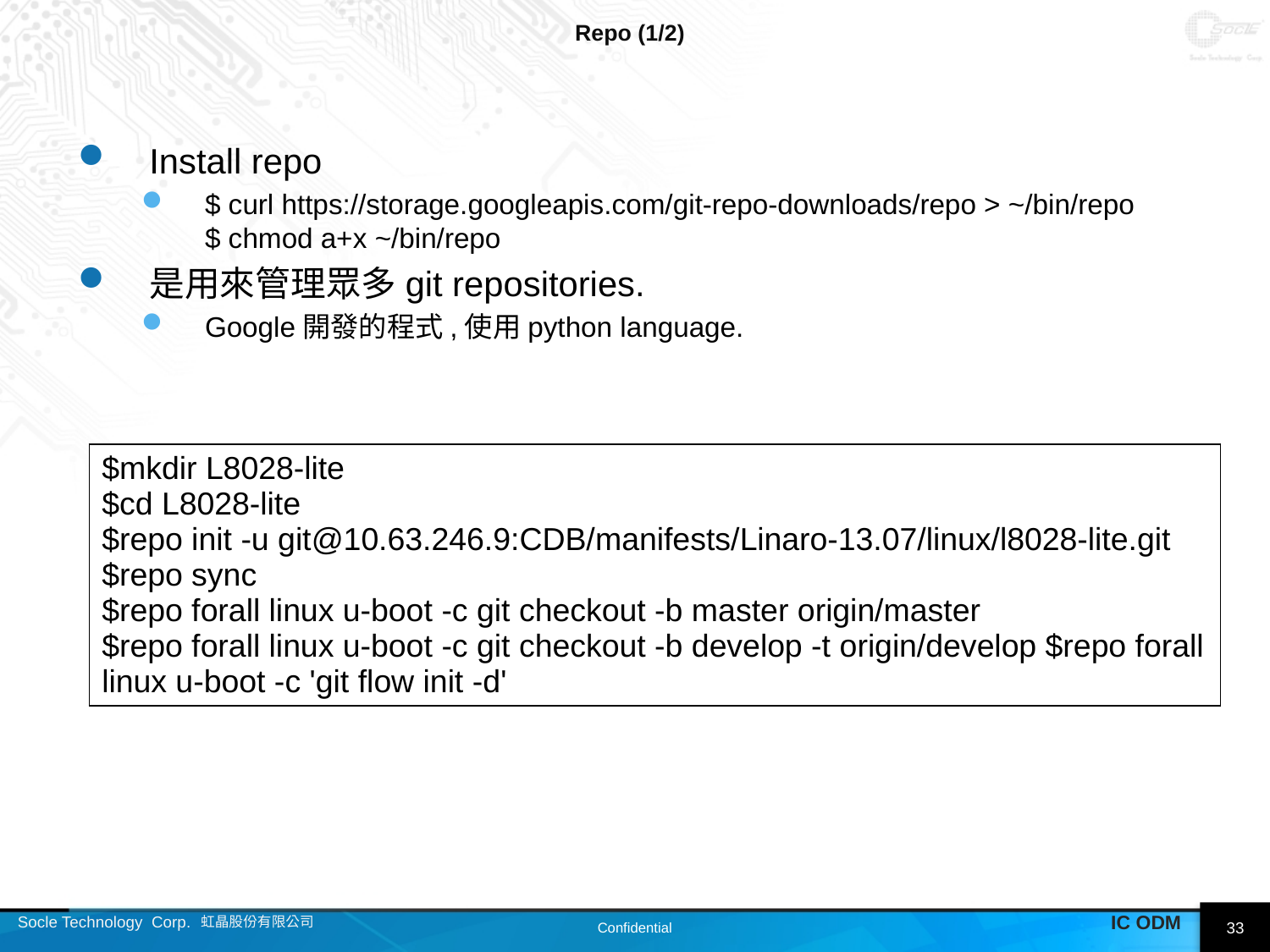

# Repo (1/2)
Install repo
$ curl https://storage.googleapis.com/git-repo-downloads/repo > ~/bin/repo
$ chmod a+x ~/bin/repo
是用來管理眾多git repositories.
Google開發的程式,使用python language.

| $mkdir L8028-lite $cd L8028-lite $repo init -u git@10.63.246.9:CDB/manifests/Linaro-13.07/linux/l8028-lite.git $repo sync $repo forall linux u-boot -c git checkout -b master origin/master $repo forall linux u-boot -c git checkout -b develop -t origin/develop $repo forall linux u-boot -c 'git flow init -d' |
| --- |